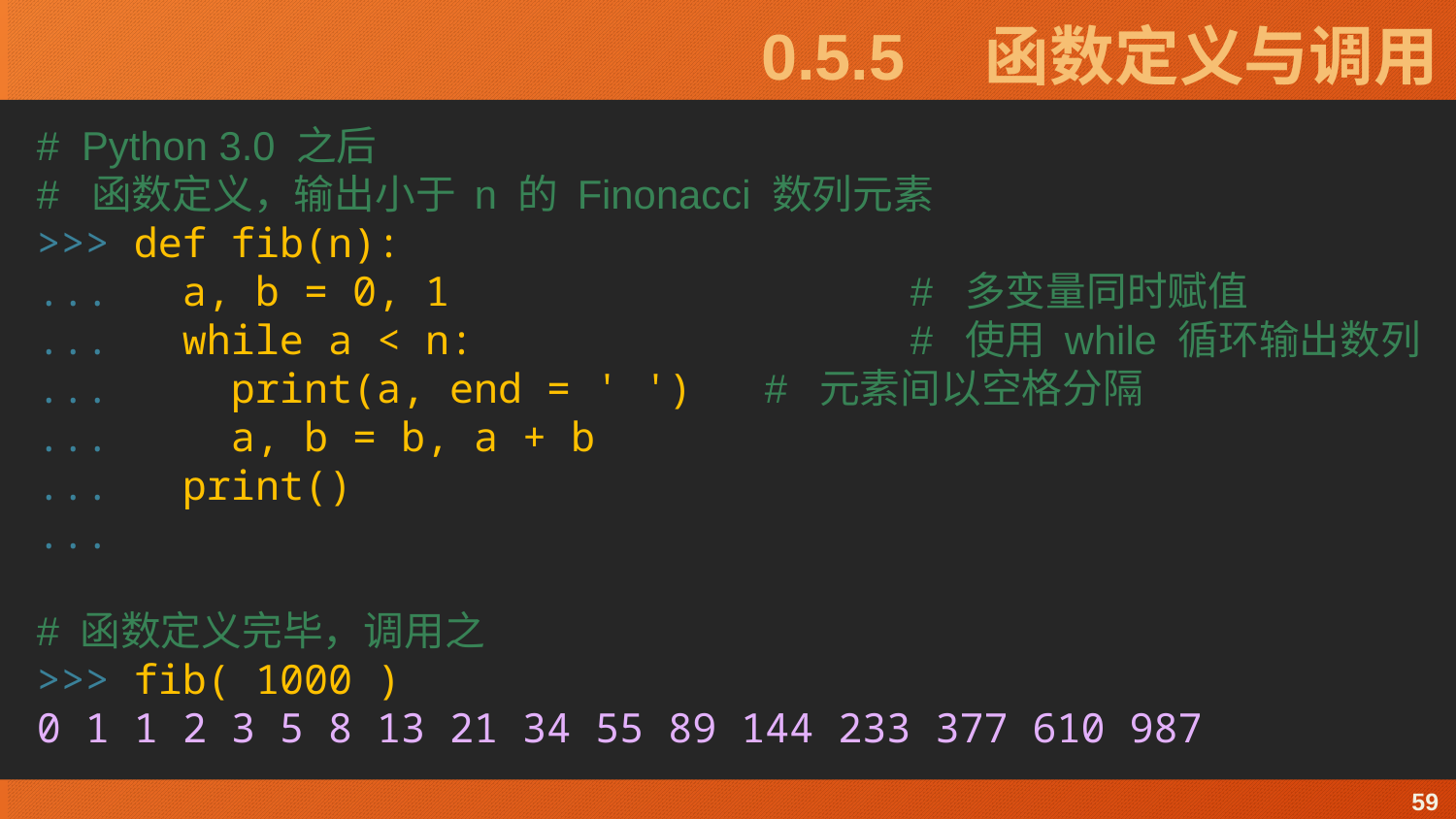

# 0.5.5　函数定义与调用
#  Python 3.0 之后
#  函数定义，输出小于 n 的 Finonacci 数列元素
>>> def fib(n):
...   a, b = 0, 1				#  多变量同时赋值
...   while a < n:			#  使用 while 循环输出数列
...     print(a, end = ' ')	#  元素间以空格分隔
...     a, b = b, a + b
...   print()
...

# 函数定义完毕，调用之
>>> fib( 1000 )
0 1 1 2 3 5 8 13 21 34 55 89 144 233 377 610 987

59